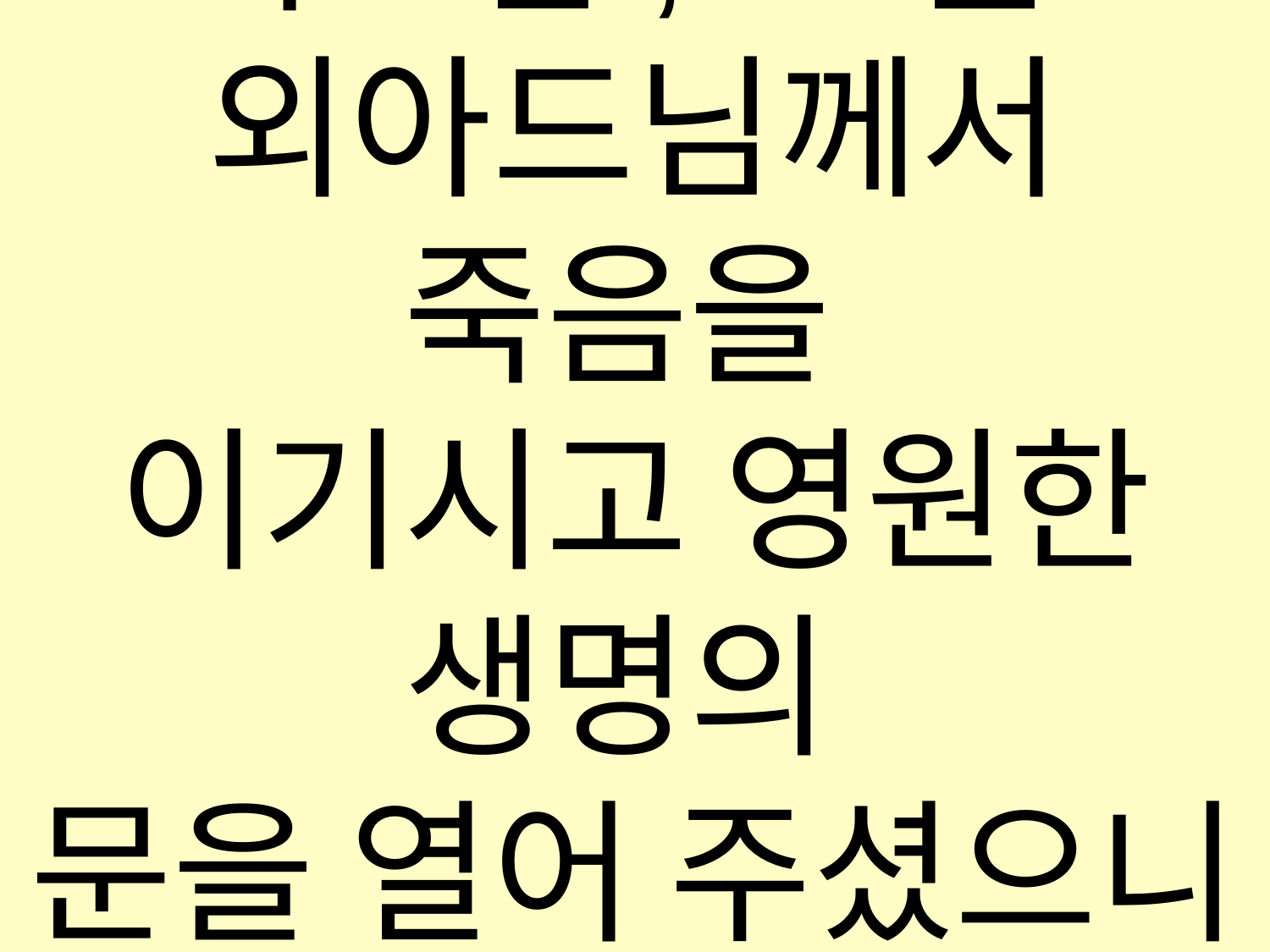

하느님, 오늘
외아드님께서 죽음을
이기시고 영원한 생명의
문을 열어 주셨으니
저희가 주님의 부활